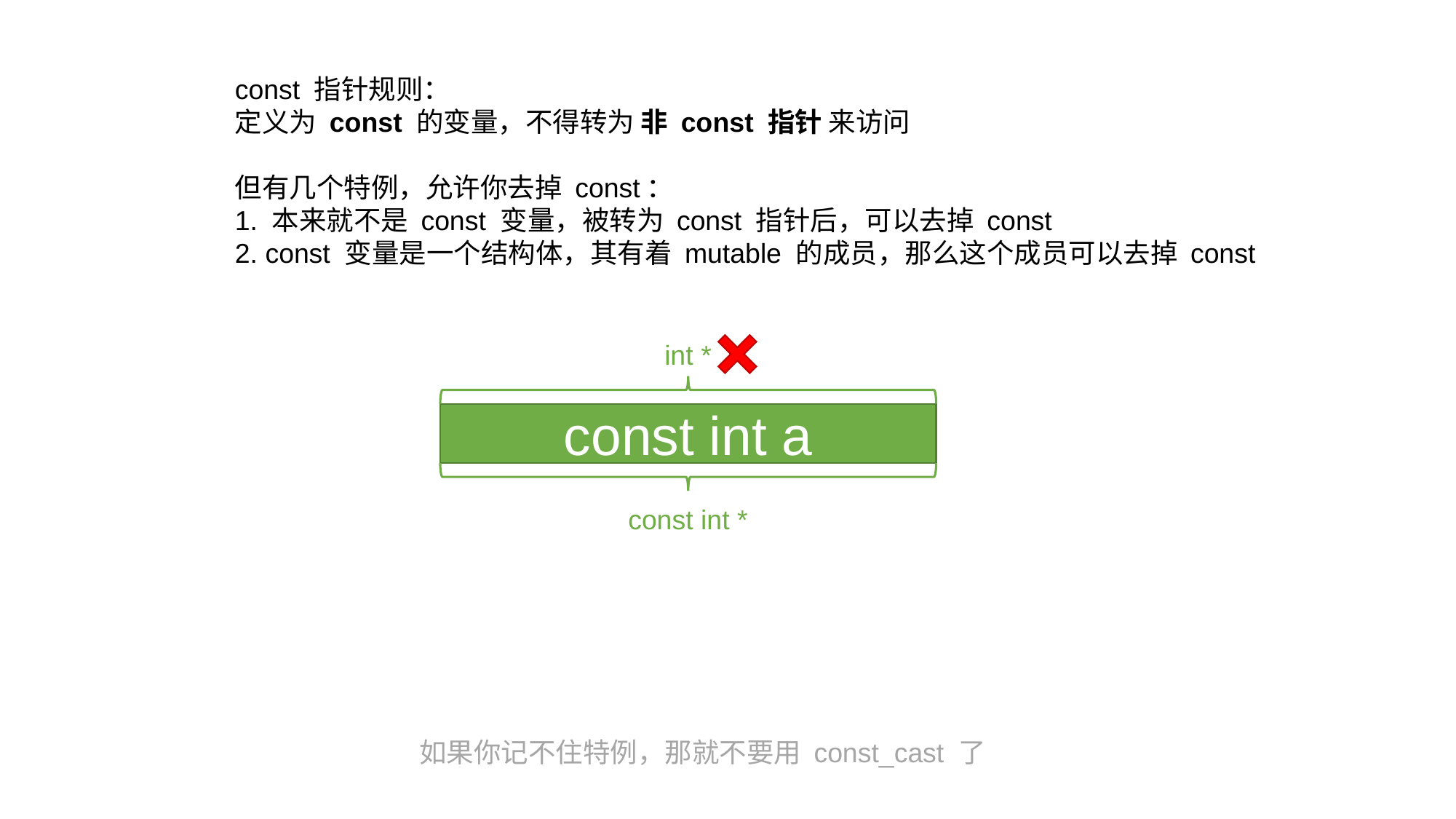

const 指针规则：
定义为 const 的变量，不得转为 非 const 指针 来访问

但有几个特例，允许你去掉 const：
1. 本来就不是 const 变量，被转为 const 指针后，可以去掉 const
2. const 变量是一个结构体，其有着 mutable 的成员，那么这个成员可以去掉 const

int *
const int a
const int *
如果你记不住特例，那就不要用 const_cast 了